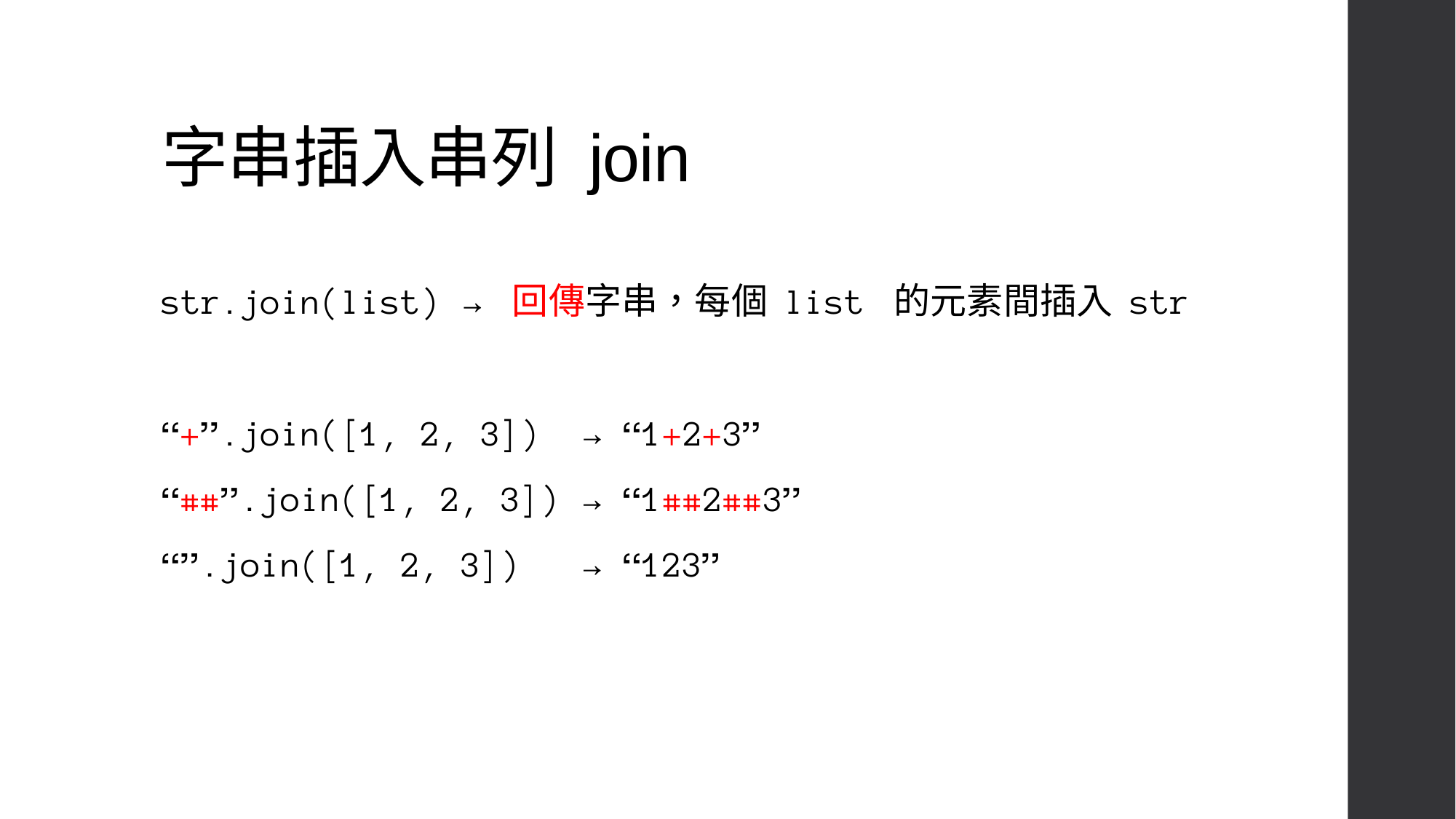

# 字串插入串列 join

str.join(list) → 回傳字串，每個 list 的元素間插入 str

“+”.join([1, 2, 3])  → “1+2+3”
“##”.join([1, 2, 3]) → “1##2##3”
“”.join([1, 2, 3])   → “123”